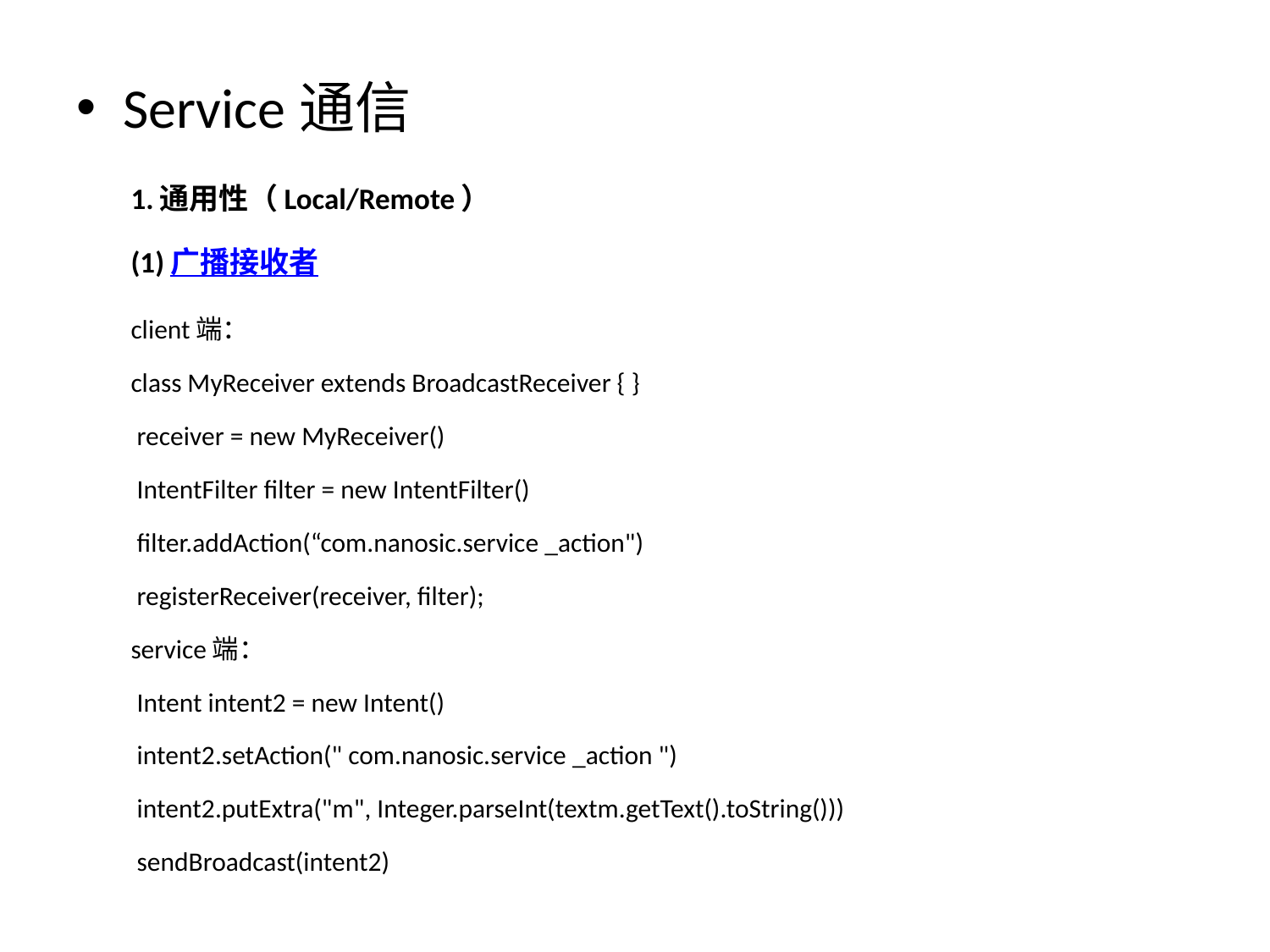

Service通信
	1.通用性（Local/Remote）
		(1)广播接收者
			client端：
			class MyReceiver extends BroadcastReceiver { }
			 receiver = new MyReceiver()
			 IntentFilter filter = new IntentFilter()
			 filter.addAction(“com.nanosic.service _action")
			 registerReceiver(receiver, filter);
			service端：
			 Intent intent2 = new Intent()
			 intent2.setAction(" com.nanosic.service _action ")
			 intent2.putExtra("m", Integer.parseInt(textm.getText().toString()))
			 sendBroadcast(intent2)